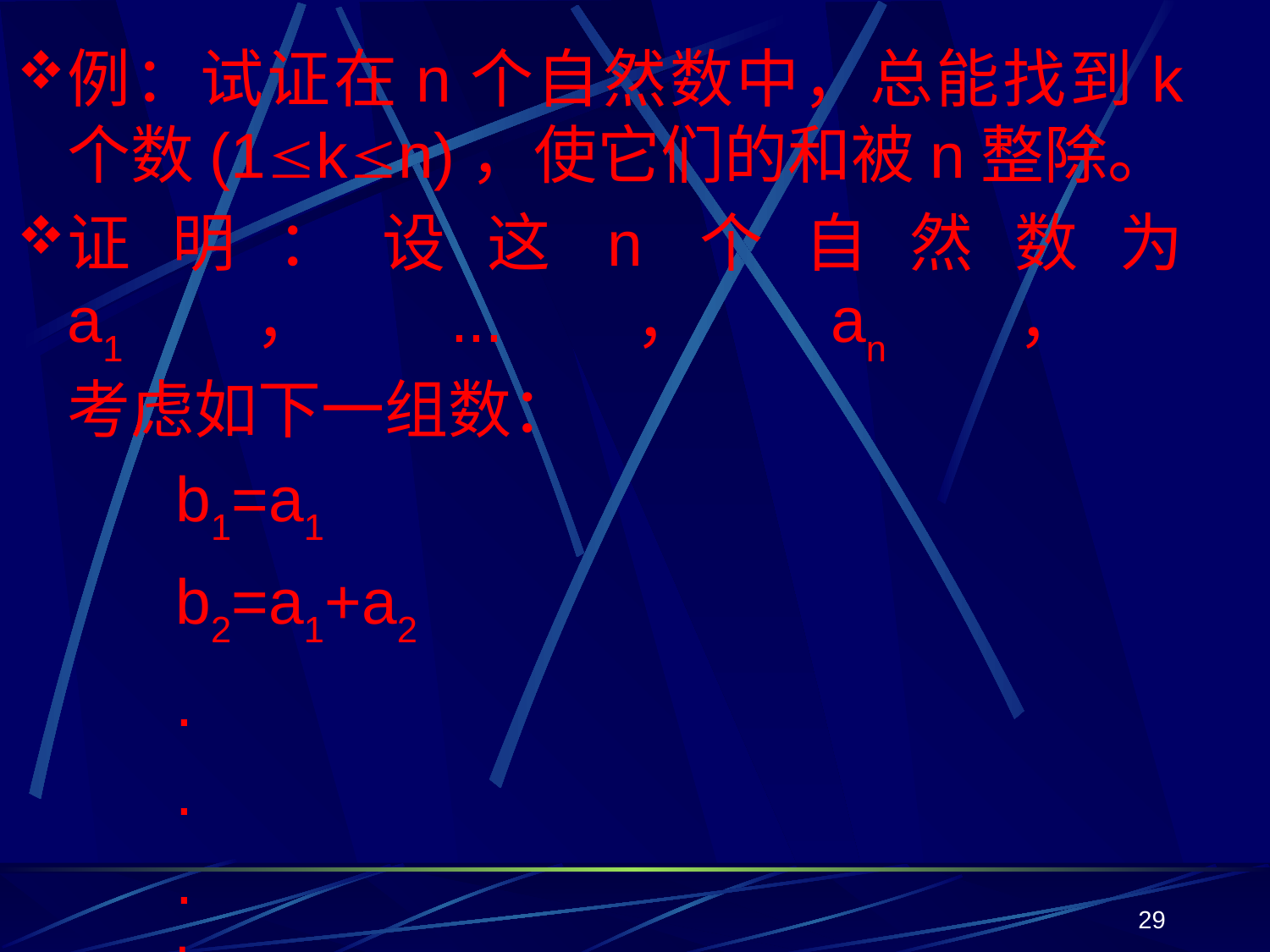

例：试证在n个自然数中，总能找到k个数(1≤k≤n)，使它们的和被n整除。
证明：设这n个自然数为a1，...，an，
考虑如下一组数：
         b1=a1
         b2=a1+a2
         .
         .
         .
         bn=a1+a2+....+an
29